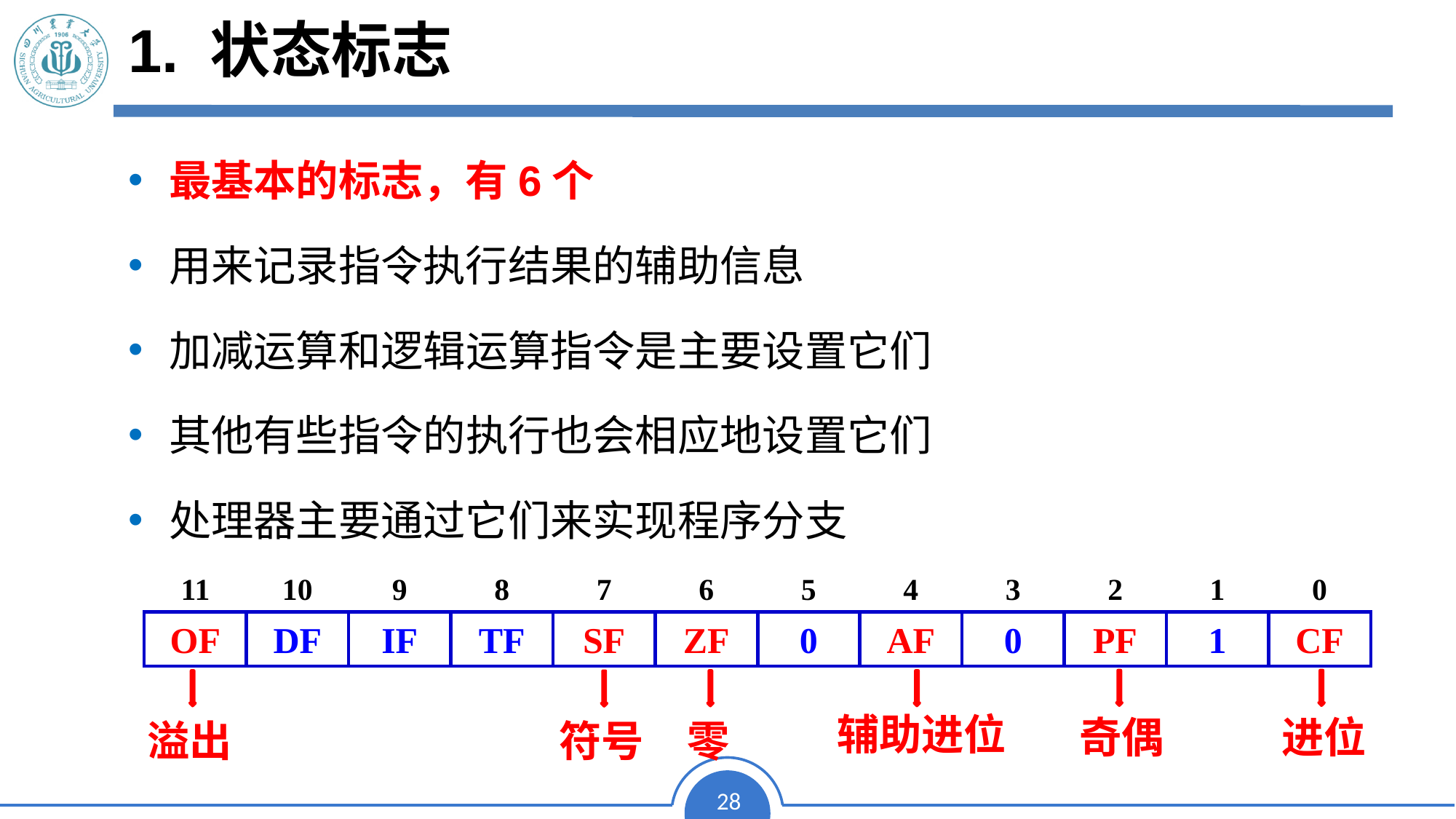

1. 状态标志
# 1. 状态标志
最基本的标志，有6个
用来记录指令执行结果的辅助信息
加减运算和逻辑运算指令是主要设置它们
其他有些指令的执行也会相应地设置它们
处理器主要通过它们来实现程序分支
11
10
9
8
7
6
5
4
3
2
1
0
OF
DF
IF
TF
SF
ZF
0
AF
0
PF
1
CF

奇偶

进位

辅助进位

溢出

零

符号